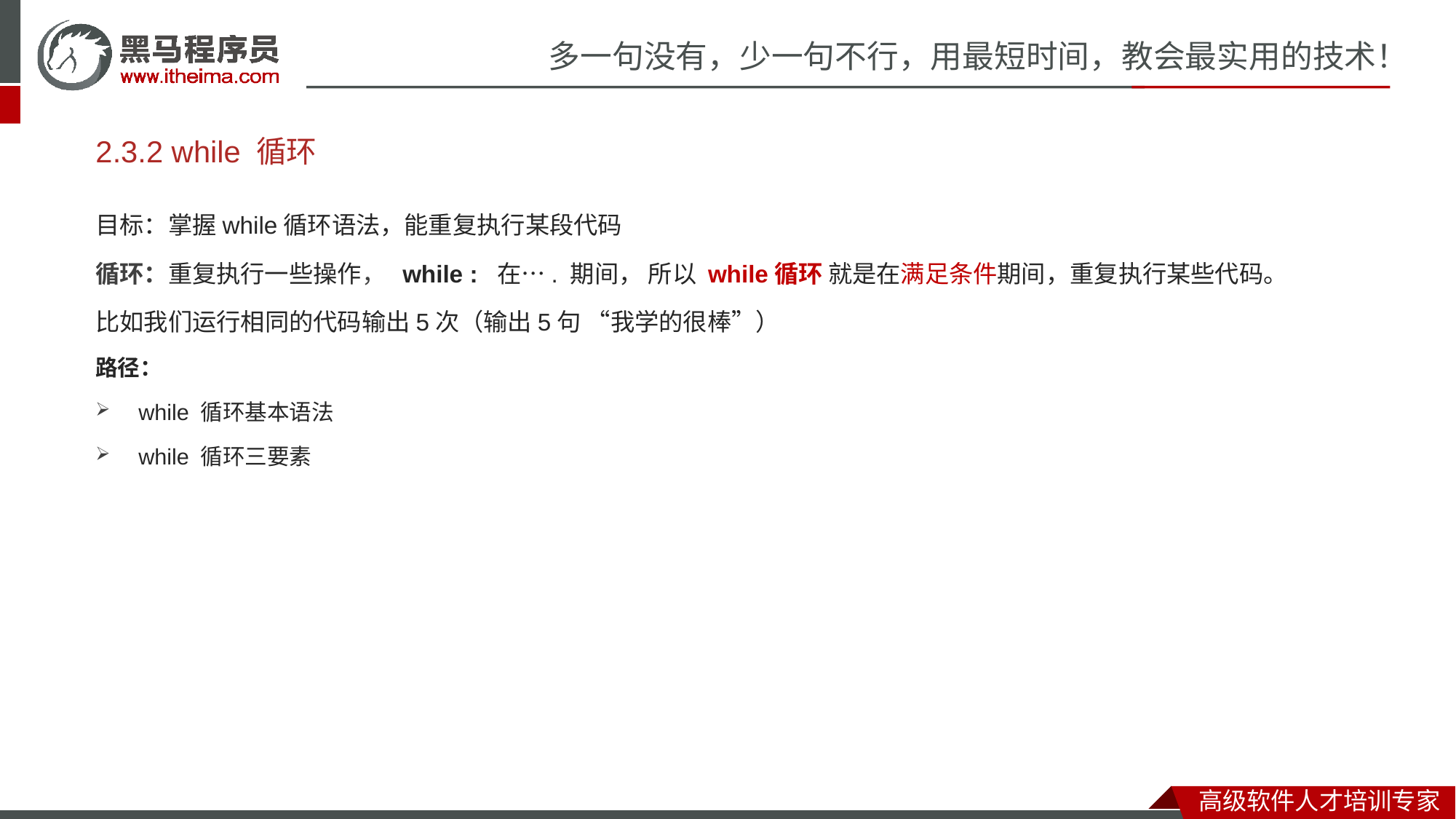

# 2.3.2 while 循环
目标：掌握while循环语法，能重复执行某段代码
循环：重复执行一些操作，  while :  在…. 期间， 所以 while循环 就是在满足条件期间，重复执行某些代码。
比如我们运行相同的代码输出5次（输出5句 “我学的很棒”）
路径：
while 循环基本语法
while 循环三要素